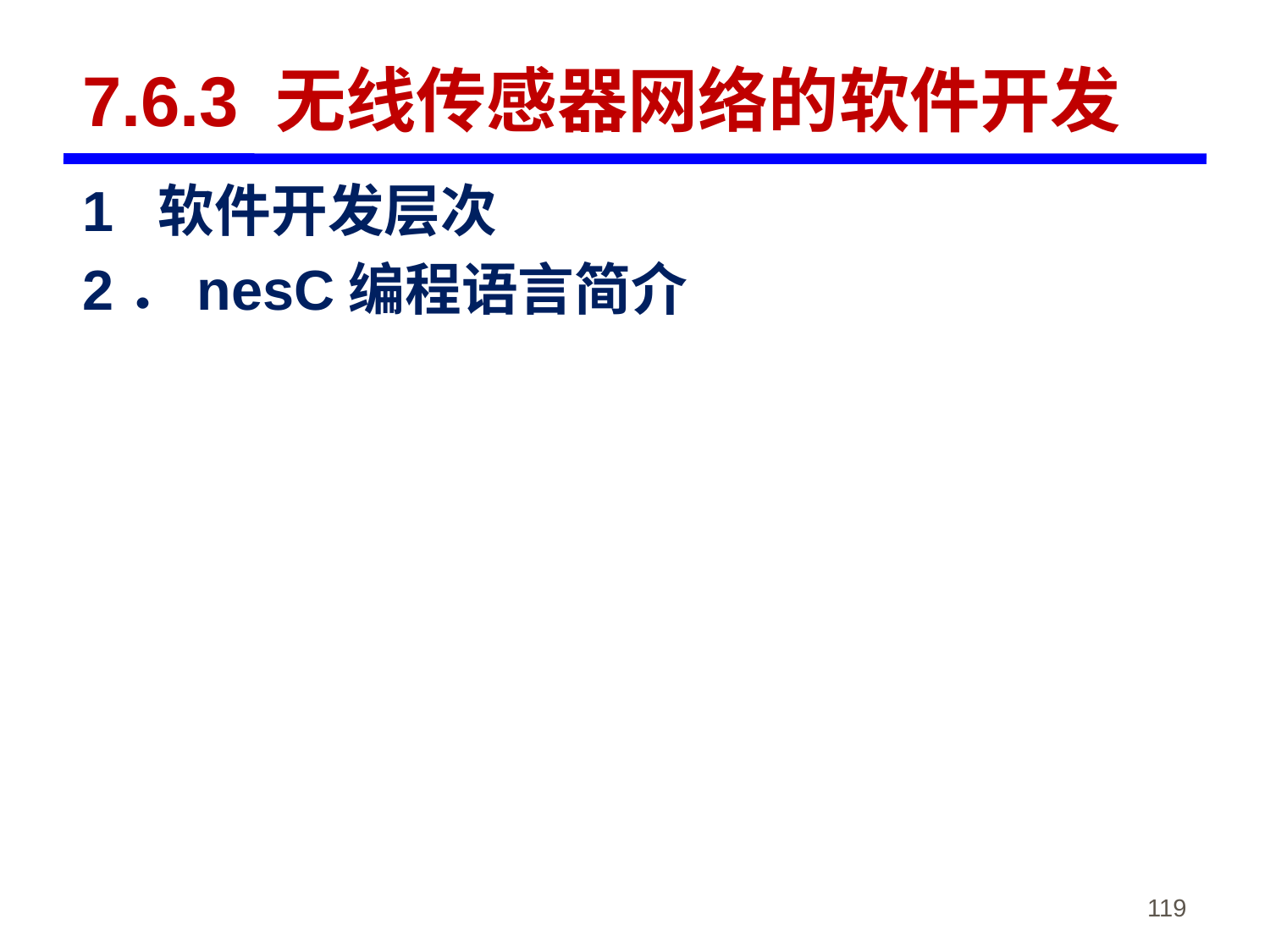

# 7.6.3 无线传感器网络的软件开发
1  软件开发层次
2．nesC编程语言简介
《物联网概论》-韩毅刚
119